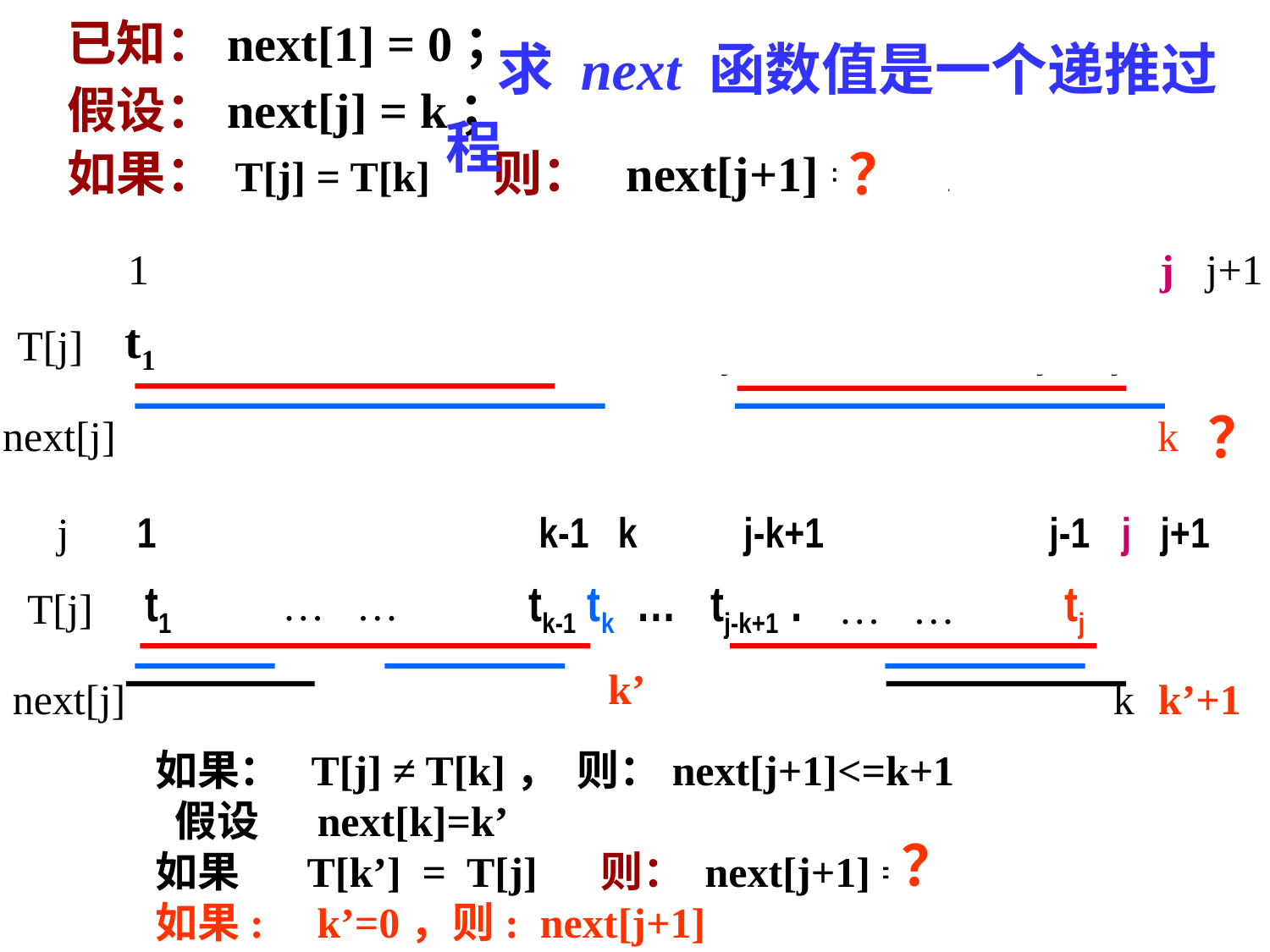

已知：next[1] = 0；
   求 next 函数值是一个递推过程
假设：next[j] = k；
？
如果： T[j] = T[k]     则：  next[j+1] = k+1
k+1
 1                                 k-1   k            j-k+1                       j-1    j   j+1
 t1  .. pk’ .. pk-k’+1 .. tk-1   tk  …    tj-k+1 ..            ..  tj-1  tj
T[j]
        …   …
next[j]
k

？
k+1

        …   …

  …   …
j
T[j]
next[j]
 1      k’-1   k’     k-k’+1      k-1   k           j-k+1       j-k’+1       j-1   j   j+1
  t1 … tk’-1 tk’ … tk-k’+1 … tk-1 tk  …   tj-k+1 …  tj-k’+1 …  tj-1  tj

 k

 k’

 k’+1

如果：  T[j] ≠ T[k]，  则：next[j+1]<=k+1
 假设     next[k]=k’
如果      T[k’]  =  T[j]     则： next[j+1] = k’+1
如果:     k’=0，则:  next[j+1]= 1
？